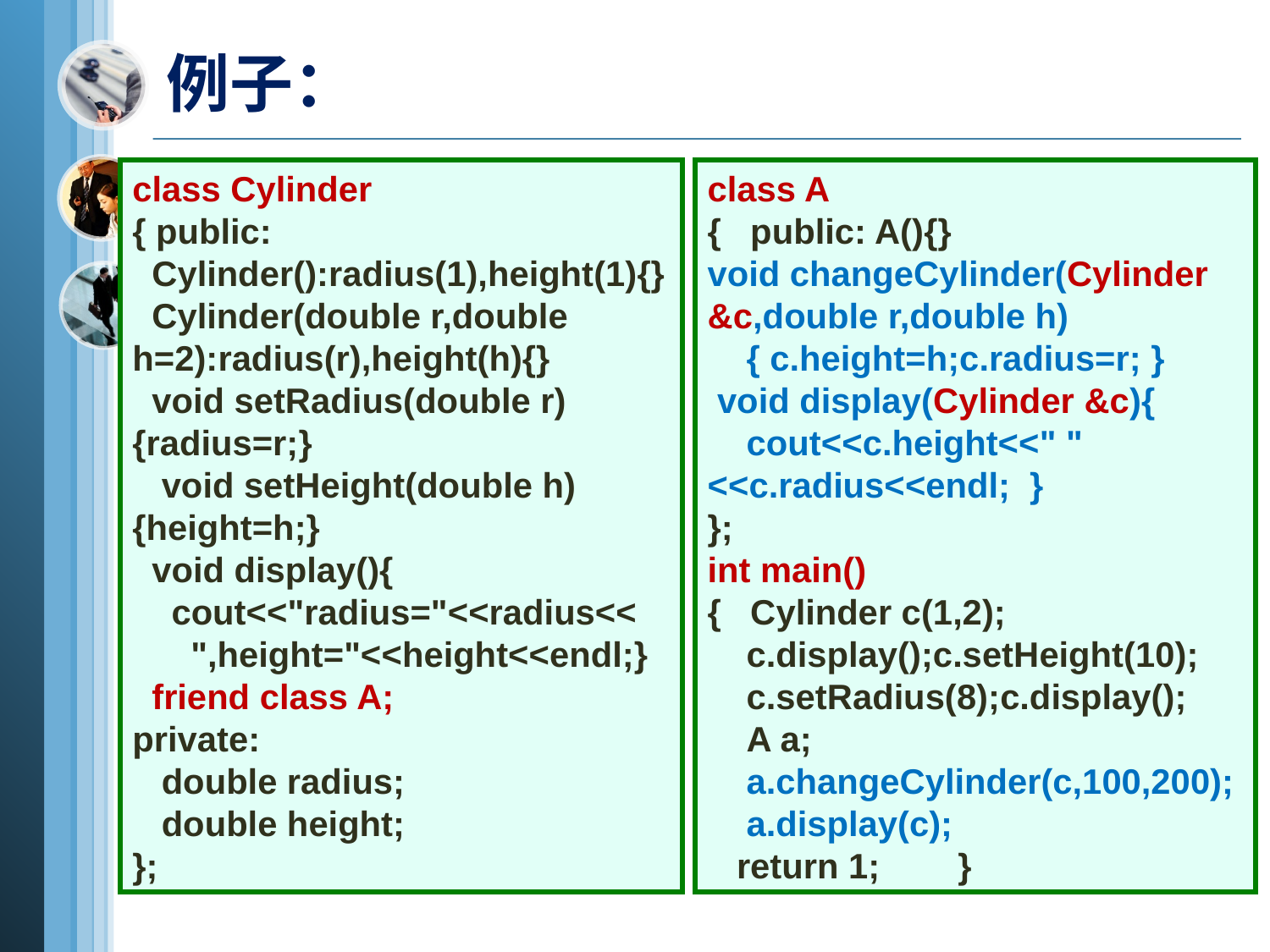

# 例子：
class Cylinder
{ public:
  Cylinder():radius(1),height(1){}
  Cylinder(double r,double h=2):radius(r),height(h){}
  void setRadius(double r){radius=r;}
   void setHeight(double h){height=h;}
  void display(){
    cout<<"radius="<<radius<<
      ",height="<<height<<endl;}
  friend class A;
private:
   double radius;
   double height;
};
class A
{   public: A(){}
void changeCylinder(Cylinder &c,double r,double h)
    { c.height=h;c.radius=r; }
 void display(Cylinder &c){
    cout<<c.height<<" "
<<c.radius<<endl;  }
};
int main()
{   Cylinder c(1,2);
    c.display();c.setHeight(10);
    c.setRadius(8);c.display();
    A a;
    a.changeCylinder(c,100,200);
    a.display(c);
   return 1;        }